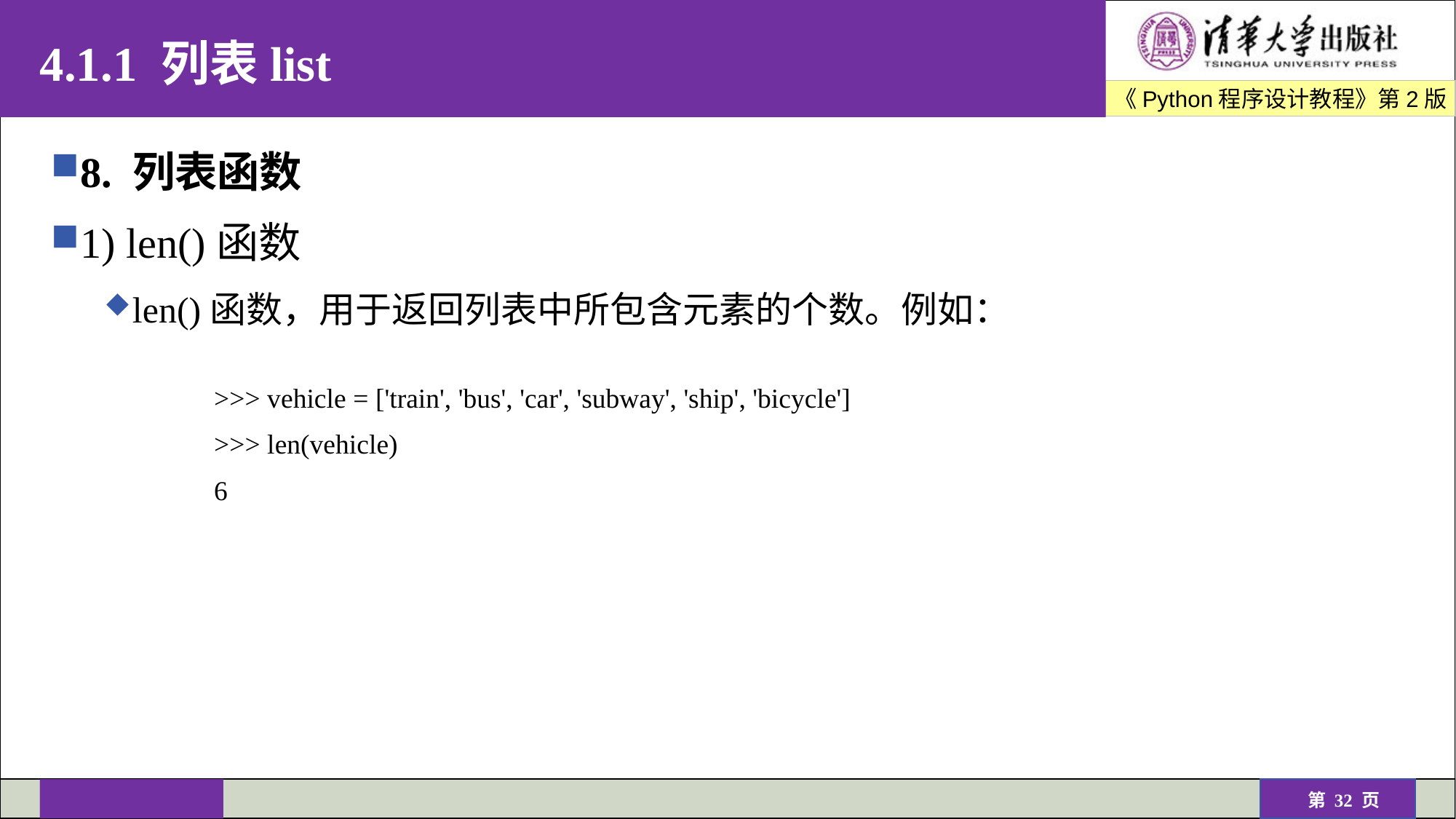

# 4.1.1 列表list
8. 列表函数
1) len()函数
len()函数，用于返回列表中所包含元素的个数。例如：
>>> vehicle = ['train', 'bus', 'car', 'subway', 'ship', 'bicycle']
>>> len(vehicle)
6